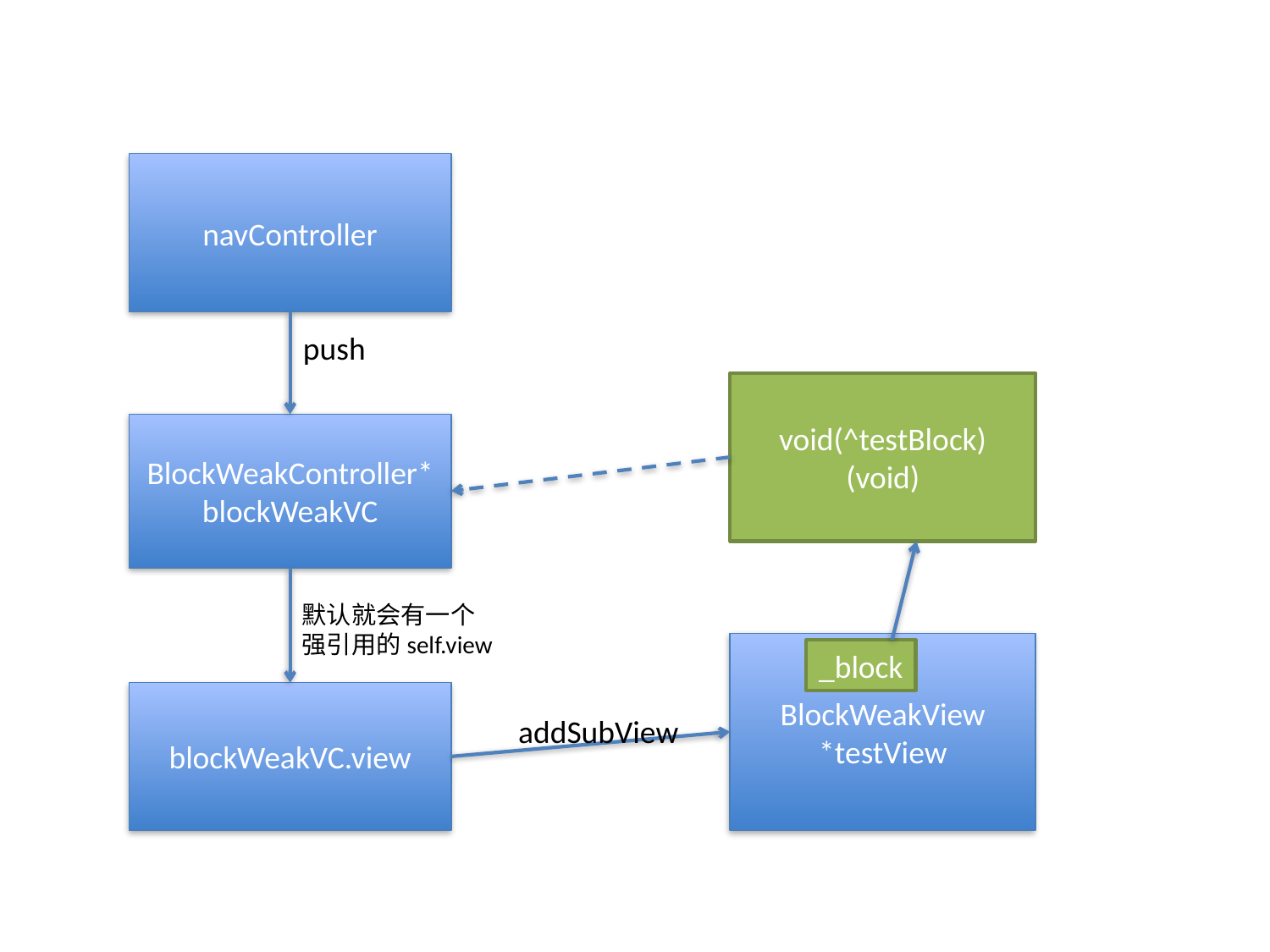

navController
push
void(^testBlock)(void)
BlockWeakController*blockWeakVC
默认就会有一个
强引用的self.view
BlockWeakView *testView
_block
blockWeakVC.view
addSubView